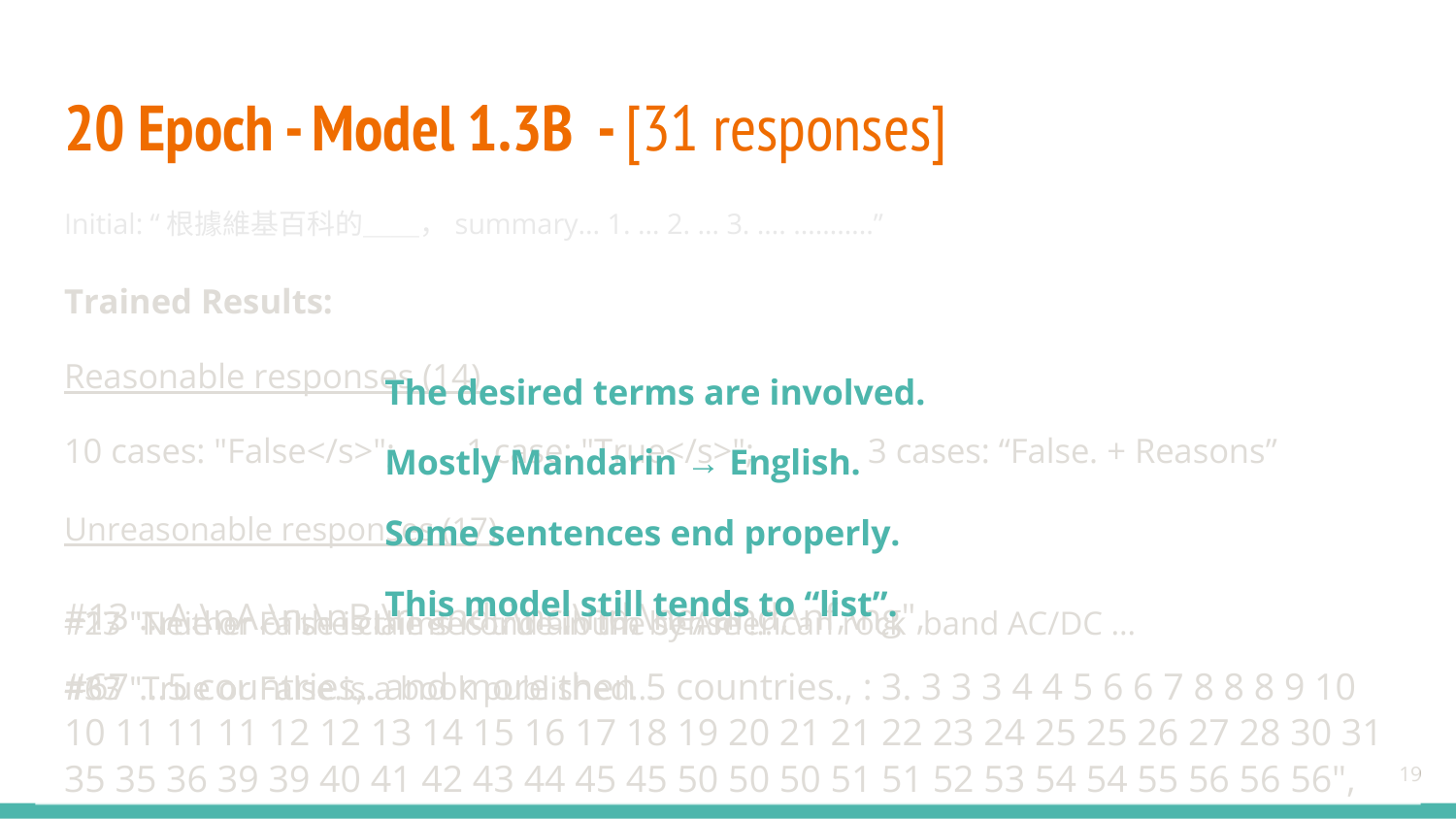

# 20 Epoch - Model 1.3B  - [31 responses]

Initial: “根據維基百科的＿＿，summary... 1. … 2. … 3. …. ………..”
Trained Results:
Reasonable responses (14)
10 cases: "False</s>"; 	1 case: "True</s>";	3 cases: “False. + Reasons”
The desired terms are involved.
Mostly Mandarin → English.
Some sentences end properly.
This model still tends to “list”.
Unreasonable responses (17)
#13 …A.\nA.\n,\nB.\n and,,\nc,\nd,\ne, and,\nf,\ng",
#67 …5 countries,. and more then 5 countries., : 3. 3 3 3 4 4 5 6 6 7 8 8 8 9 10 10 11 11 11 12 12 13 14 15 16 17 18 19 20 21 21 22 23 24 25 25 26 27 28 30 31 35 35 36 39 39 40 41 42 43 44 45 45 50 50 50 51 51 52 53 54 54 55 56 56 56",
#13 "True or False is the second album by American rock  band AC/DC …
#33 "True or False is a book published…
#27 "Neither of the claims is true in the sense …
#67 "True or False. …
19